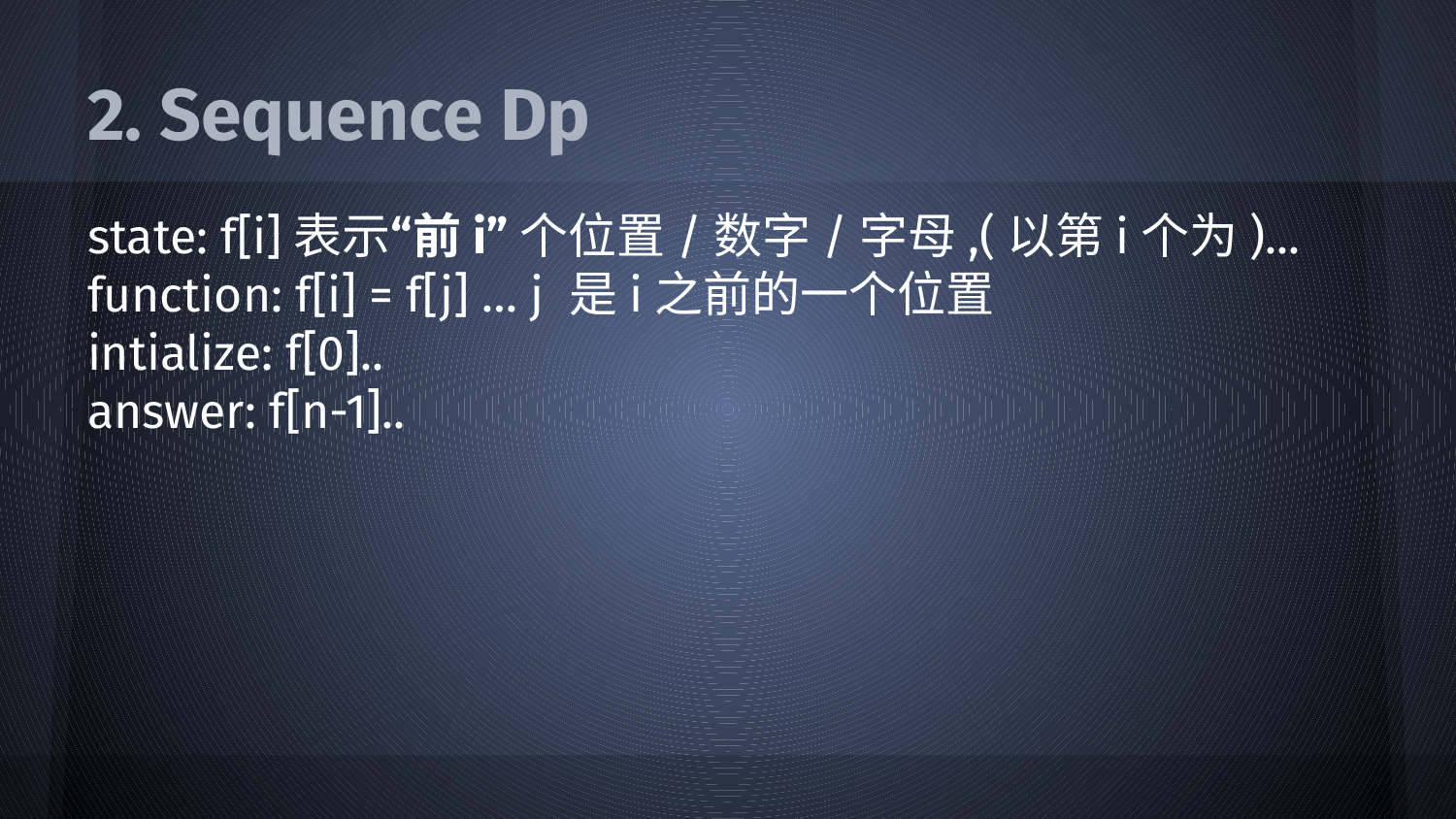

# 2. Sequence Dp
state: f[i]表示“前i”个位置/数字/字母,(以第i个为)...
function: f[i] = f[j] … j 是i之前的一个位置
intialize: f[0]..
answer: f[n-1]..